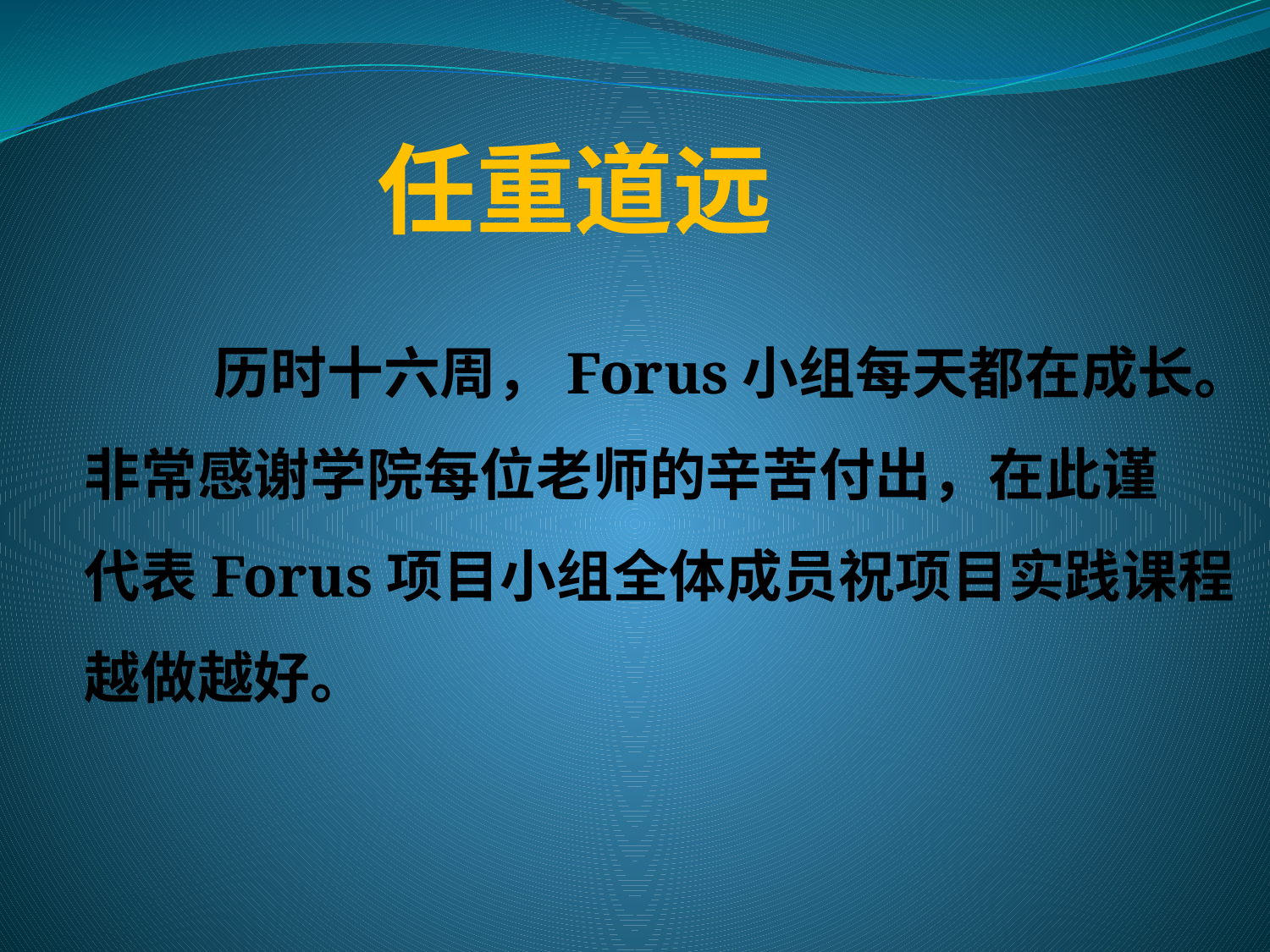

# 任重道远
         历时十六周，Forus小组每天都在成长。
非常感谢学院每位老师的辛苦付出，在此谨
代表Forus项目小组全体成员祝项目实践课程
越做越好。